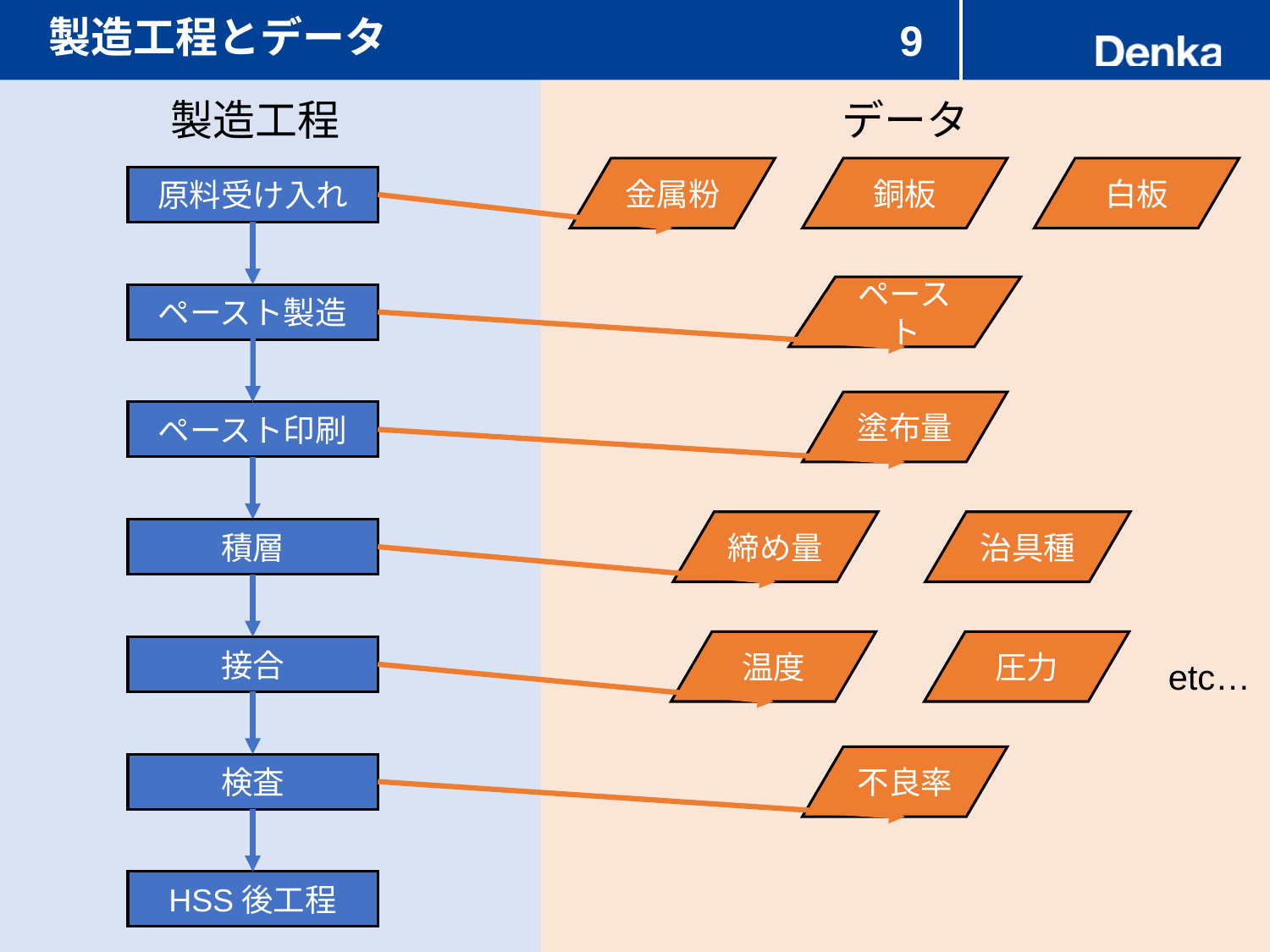

# 製造工程とデータ
9

製造工程
データ
金属粉
銅板
白板
原料受け入れ
ペースト
ペースト製造
塗布量
ペースト印刷
締め量
治具種
積層
温度
圧力
接合
etc…
不良率
検査
HSS後工程